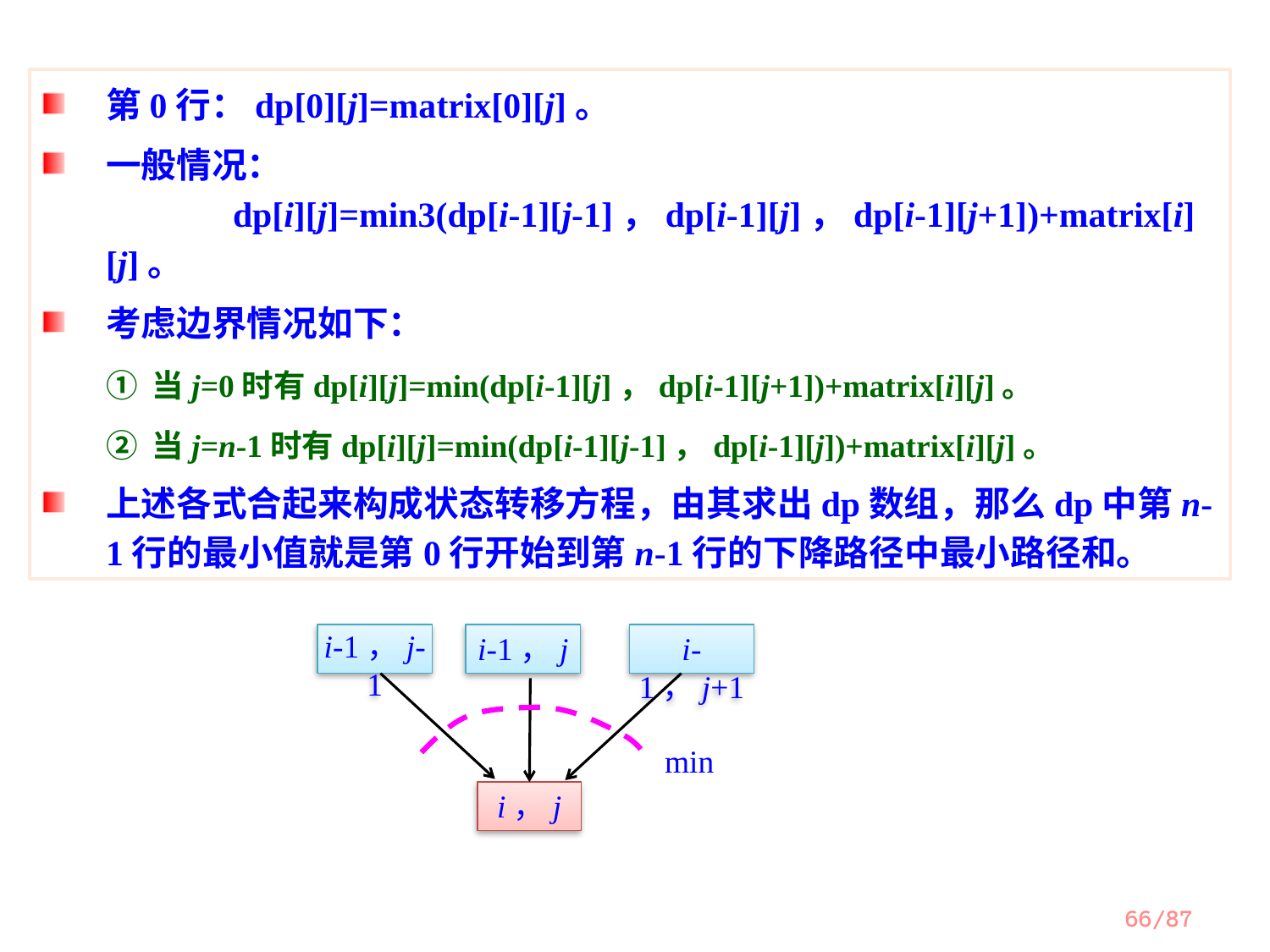

第0行：dp[0][j]=matrix[0][j]。
一般情况：								dp[i][j]=min3(dp[i-1][j-1]，dp[i-1][j]，dp[i-1][j+1])+matrix[i][j]。
考虑边界情况如下：
① 当j=0时有dp[i][j]=min(dp[i-1][j]，dp[i-1][j+1])+matrix[i][j]。
② 当j=n-1时有dp[i][j]=min(dp[i-1][j-1]，dp[i-1][j])+matrix[i][j]。
上述各式合起来构成状态转移方程，由其求出dp数组，那么dp中第n-1行的最小值就是第0行开始到第n-1行的下降路径中最小路径和。
i-1，j-1
i-1，j
i-1，j+1

min
i，j
66/87